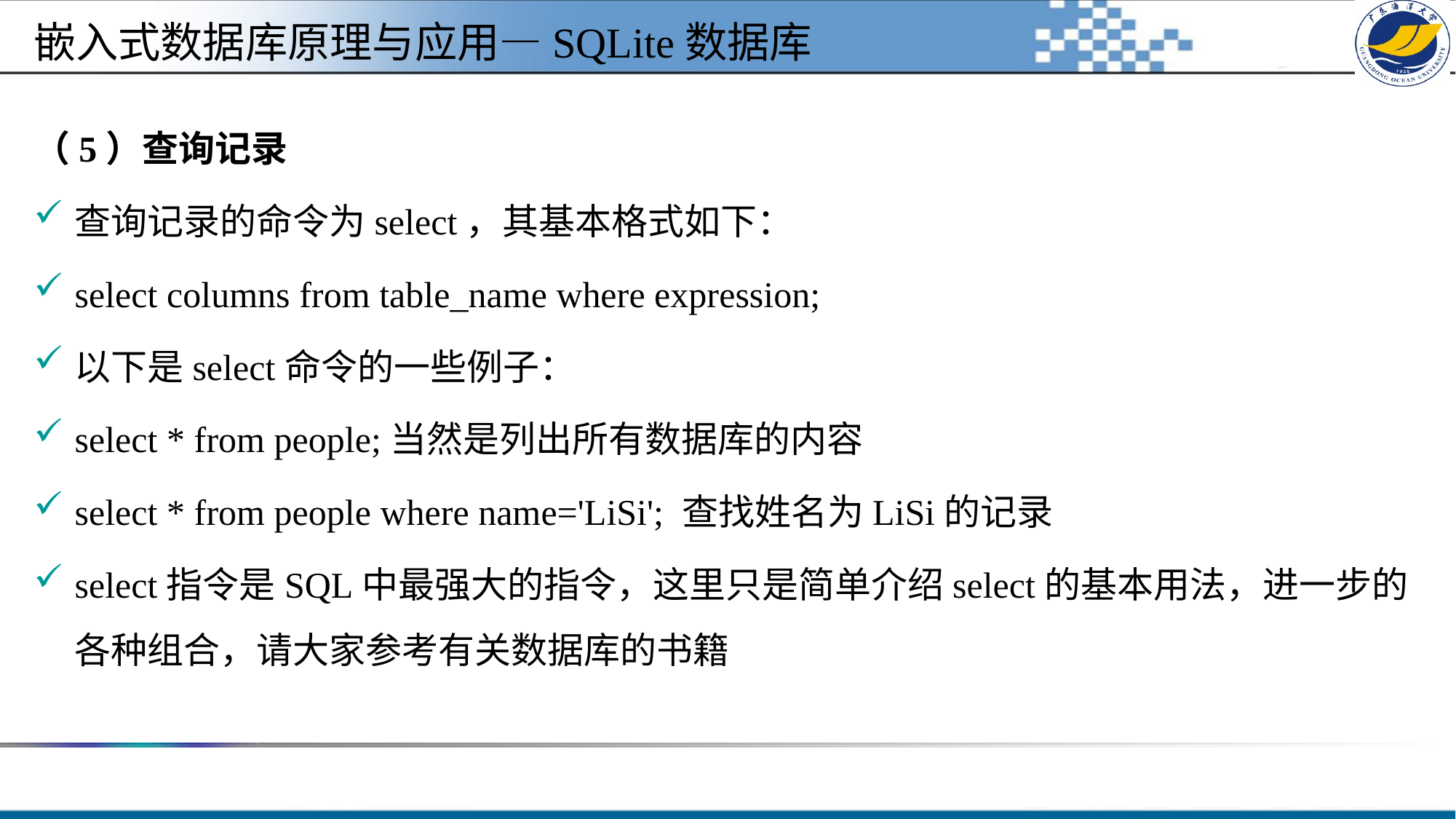

嵌入式数据库原理与应用—SQLite数据库
（5）查询记录
查询记录的命令为select，其基本格式如下：
select columns from table_name where expression;
以下是select命令的一些例子：
select * from people;当然是列出所有数据库的内容
select * from people where name='LiSi'; 查找姓名为LiSi的记录
select指令是SQL中最强大的指令，这里只是简单介绍select的基本用法，进一步的各种组合，请大家参考有关数据库的书籍